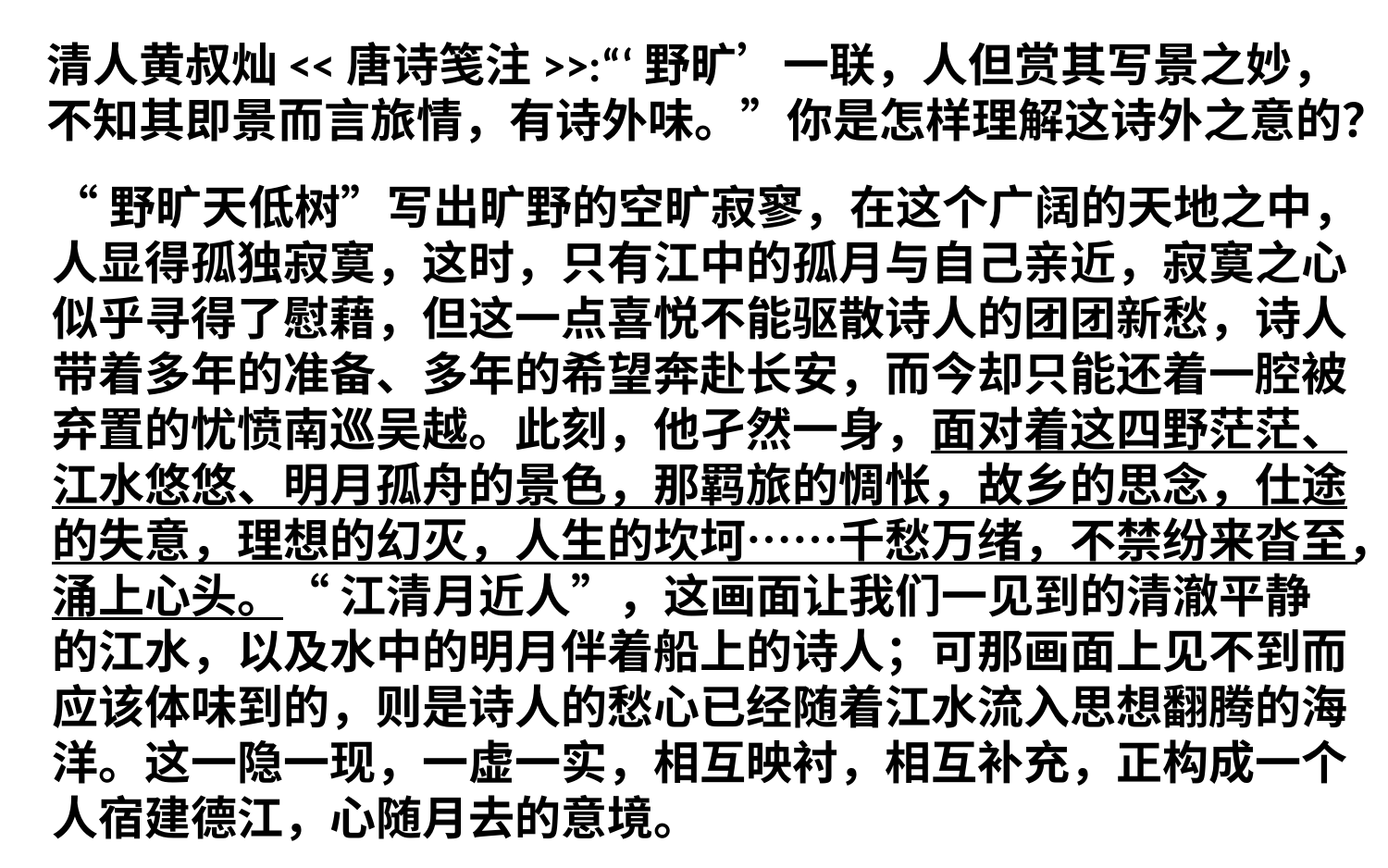

# 清人黄叔灿<<唐诗笺注>>:“‘野旷’一联，人但赏其写景之妙，不知其即景而言旅情，有诗外味。”你是怎样理解这诗外之意的？
“野旷天低树”写出旷野的空旷寂寥，在这个广阔的天地之中，人显得孤独寂寞，这时，只有江中的孤月与自己亲近，寂寞之心似乎寻得了慰藉，但这一点喜悦不能驱散诗人的团团新愁，诗人带着多年的准备、多年的希望奔赴长安，而今却只能还着一腔被弃置的忧愤南巡吴越。此刻，他孑然一身，面对着这四野茫茫、江水悠悠、明月孤舟的景色，那羁旅的惆怅，故乡的思念，仕途的失意，理想的幻灭，人生的坎坷……千愁万绪，不禁纷来沓至，涌上心头。“ 江清月近人”，这画面让我们一见到的清澈平静的江水，以及水中的明月伴着船上的诗人；可那画面上见不到而应该体味到的，则是诗人的愁心已经随着江水流入思想翻腾的海洋。这一隐一现，一虚一实，相互映衬，相互补充，正构成一个人宿建德江，心随月去的意境。